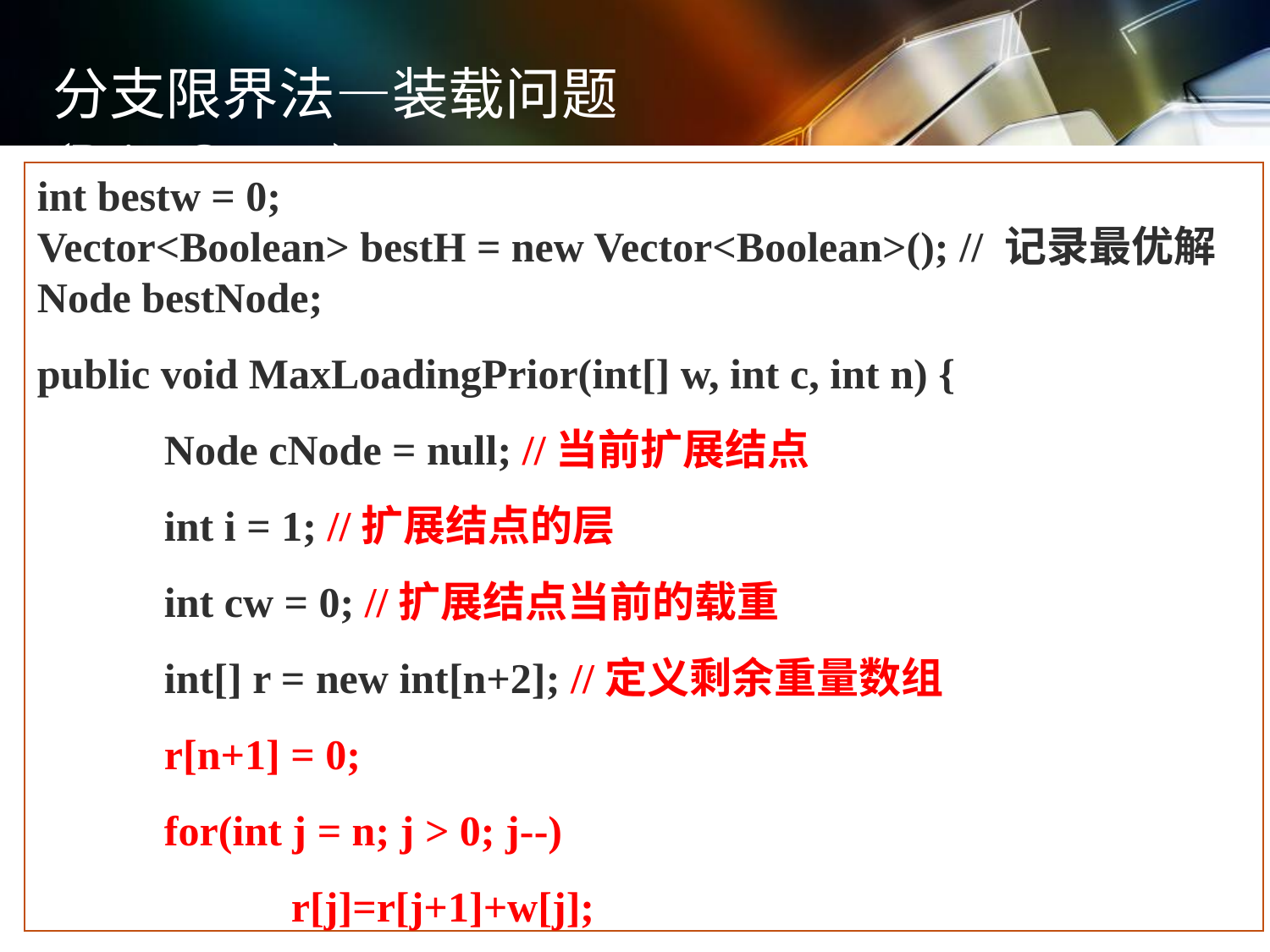

分支限界法—装载问题(PriorQueue)
int bestw = 0;
Vector<Boolean> bestH = new Vector<Boolean>(); // 记录最优解
Node bestNode;
public void MaxLoadingPrior(int[] w, int c, int n) {
	Node cNode = null; //当前扩展结点
	int i = 1; //扩展结点的层
	int cw = 0; //扩展结点当前的载重
	int[] r = new int[n+2]; //定义剩余重量数组
	r[n+1] = 0;
	for(int j = n; j > 0; j--)
		r[j]=r[j+1]+w[j];